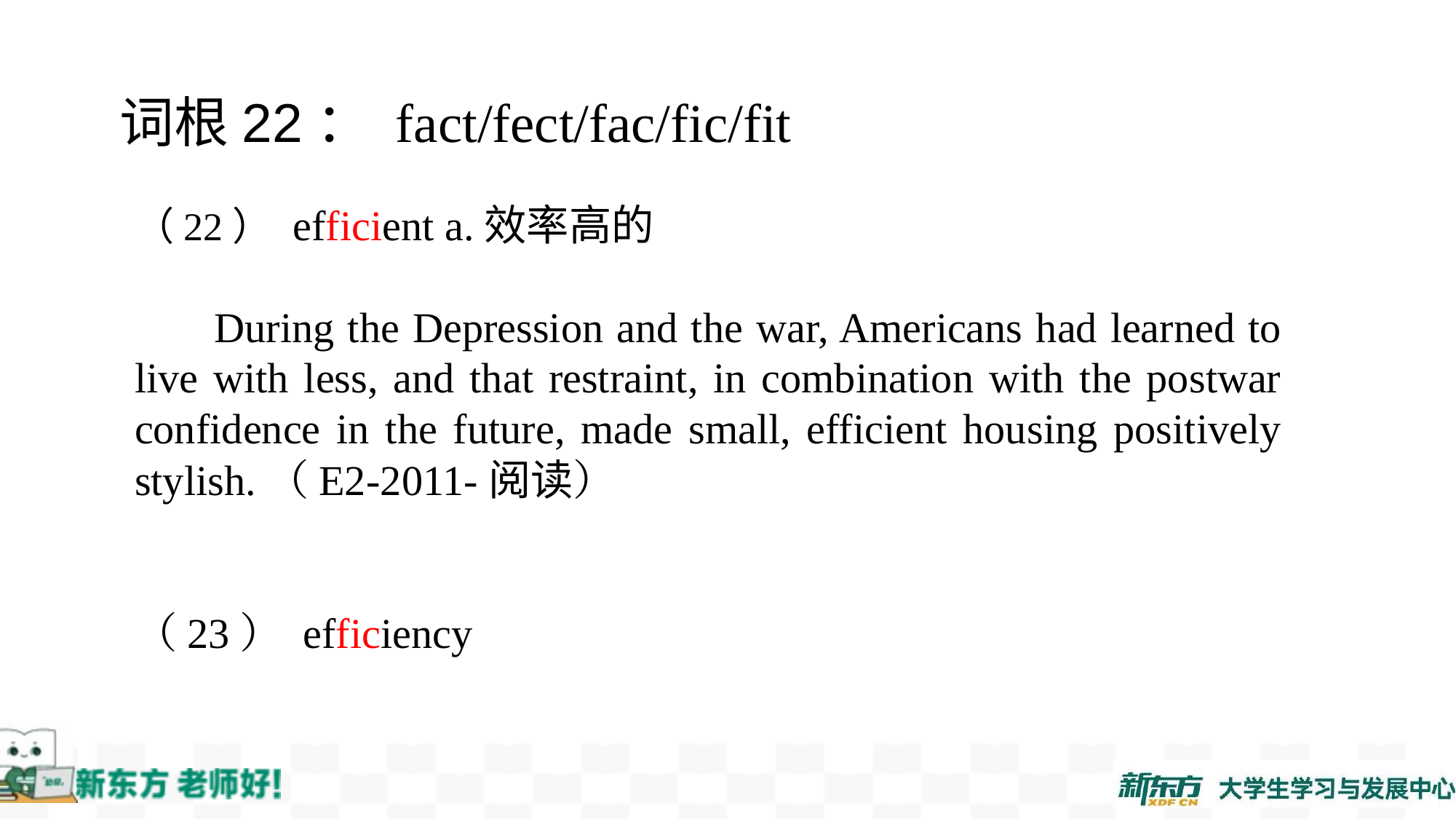

词根22： fact/fect/fac/fic/fit
（22） efficient a.效率高的

      During the Depression and the war, Americans had learned to live with less, and that restraint, in combination with the postwar confidence in the future, made small, efficient housing positively stylish.（E2-2011-阅读）

（23） efficiency